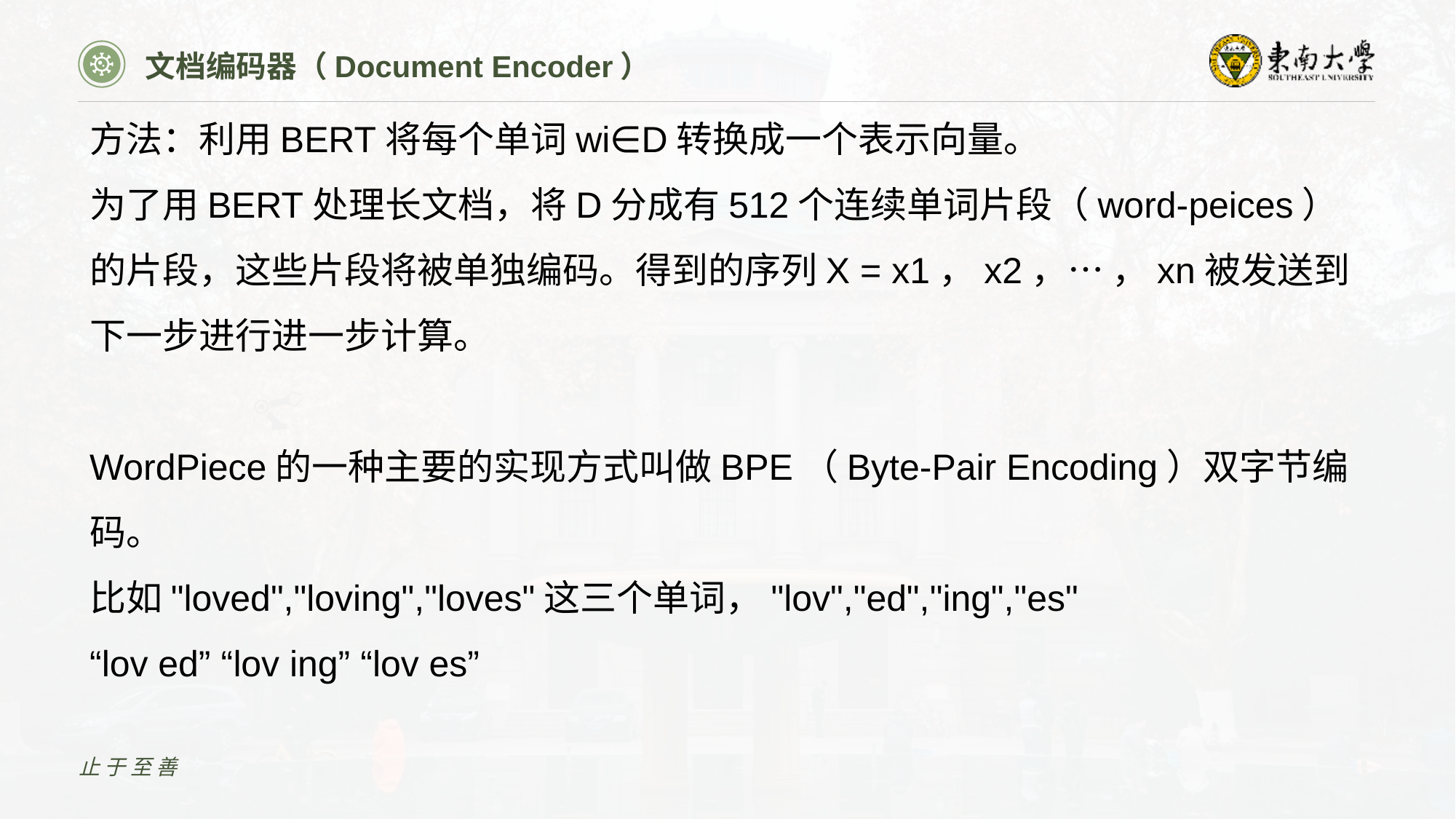

文档编码器（Document Encoder）
方法：利用BERT将每个单词wi∈D转换成一个表示向量。
为了用BERT处理长文档，将D分成有512个连续单词片段（word-peices）的片段，这些片段将被单独编码。得到的序列X = x1，x2，… ，xn被发送到下一步进行进一步计算。

WordPiece的一种主要的实现方式叫做BPE（Byte-Pair Encoding）双字节编码。
比如"loved","loving","loves"这三个单词，"lov","ed","ing","es"
“lov ed” “lov ing” “lov es”

止于至善
9